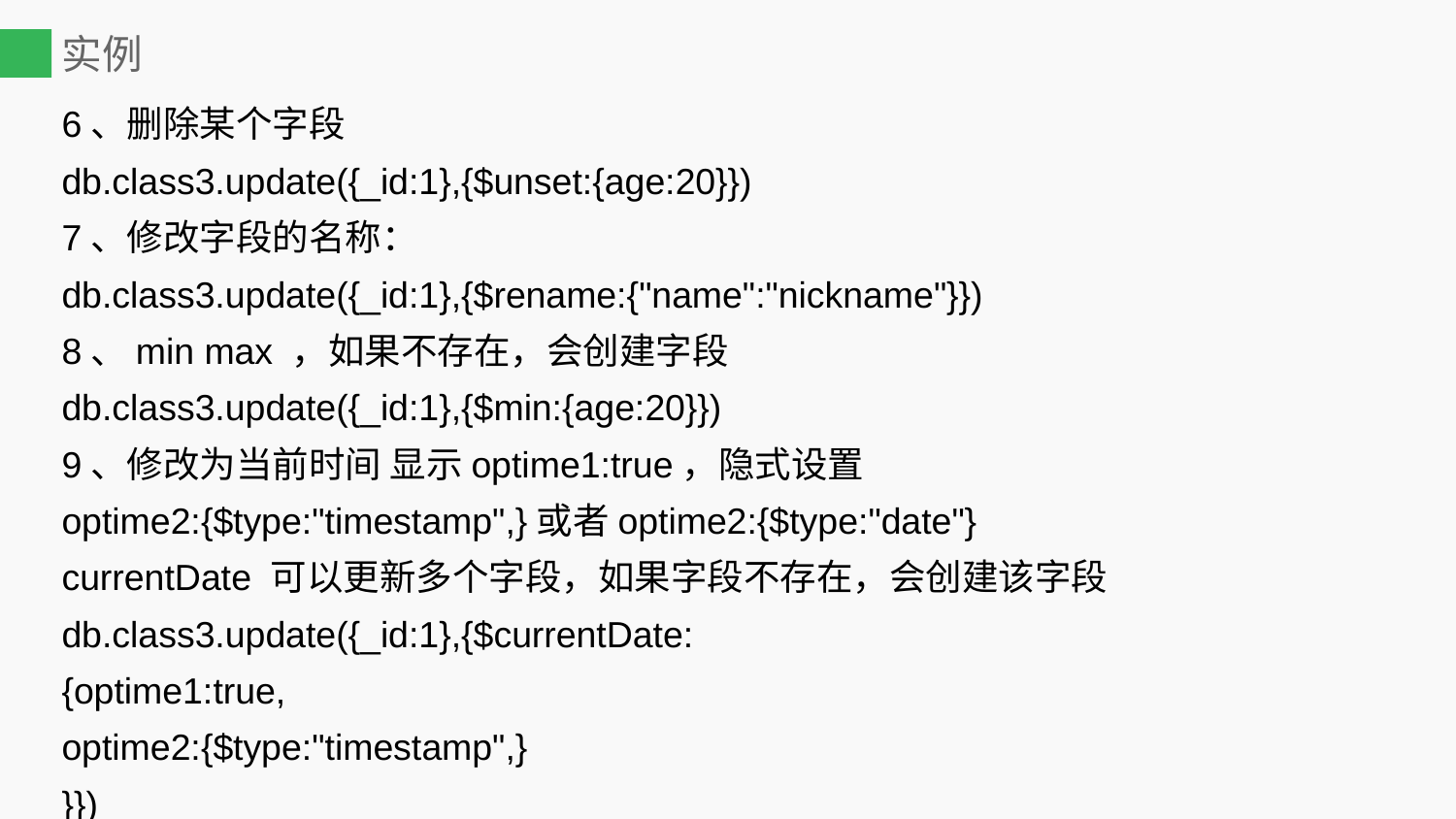

# 实例
6、删除某个字段
db.class3.update({_id:1},{$unset:{age:20}})
7、修改字段的名称：
db.class3.update({_id:1},{$rename:{"name":"nickname"}})
8、min max ，如果不存在，会创建字段
db.class3.update({_id:1},{$min:{age:20}})
9、修改为当前时间 显示optime1:true，隐式设置
optime2:{$type:"timestamp",}或者optime2:{$type:"date"}
currentDate 可以更新多个字段，如果字段不存在，会创建该字段
db.class3.update({_id:1},{$currentDate:
{optime1:true,
optime2:{$type:"timestamp",}
}})